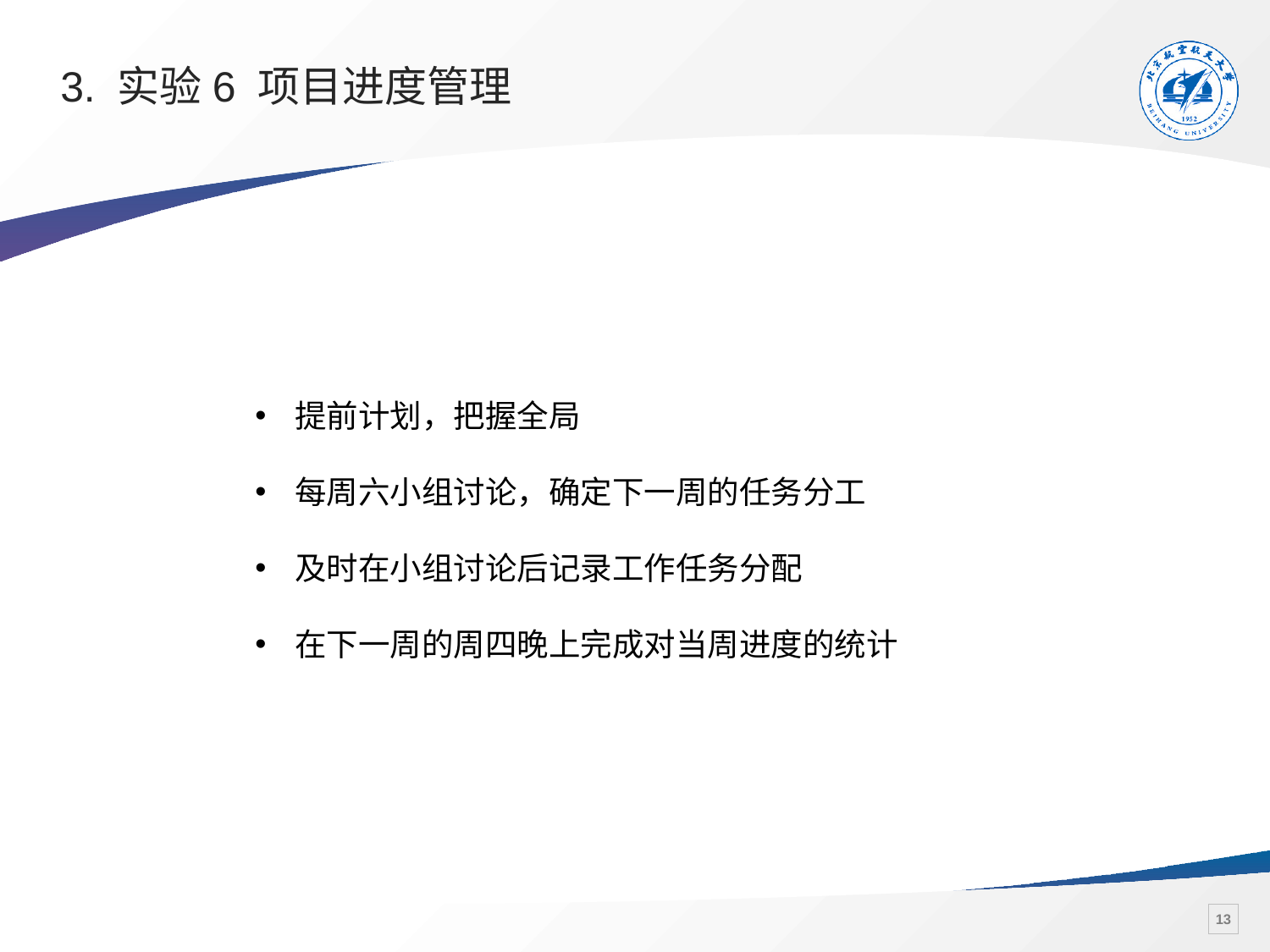

# 3. 实验6 项目进度管理

提前计划，把握全局
每周六小组讨论，确定下一周的任务分工
及时在小组讨论后记录工作任务分配
在下一周的周四晚上完成对当周进度的统计